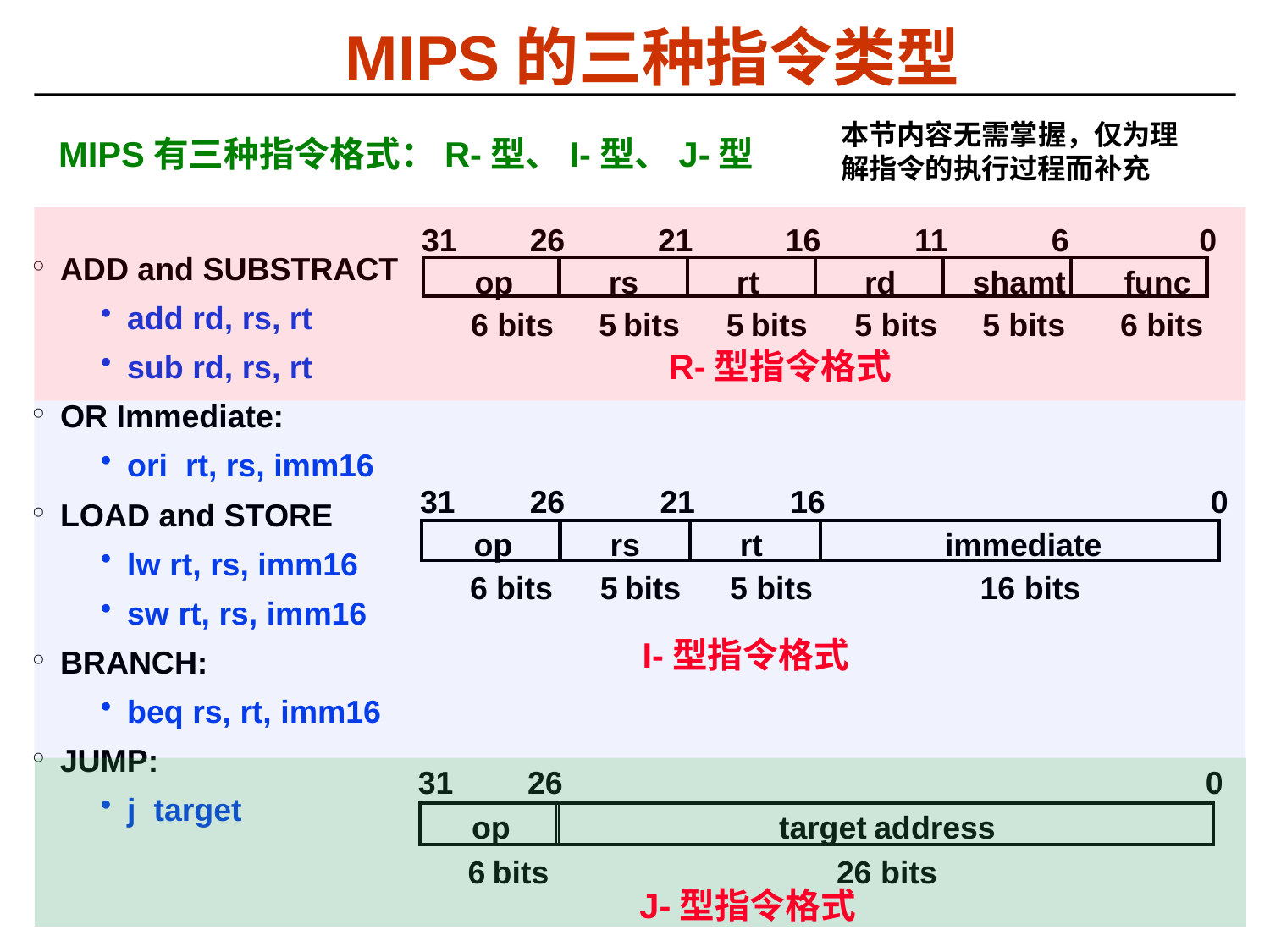

# MIPS的三种指令类型
本节内容无需掌握，仅为理解指令的执行过程而补充
MIPS有三种指令格式：R-型、I-型、J-型

31
26
21
16
11
6
0
op

rs

rt

rd

shamt

func

6 bits
5 bits
5 bits
5 bits
5 bits
6 bits
ADD and SUBSTRACT
add rd, rs, rt
sub rd, rs, rt
OR Immediate:
ori  rt, rs, imm16
LOAD and STORE
lw rt, rs, imm16
sw rt, rs, imm16
BRANCH:
beq rs, rt, imm16
JUMP:
j  target
R-型指令格式

31
26
21
16
0
op

rs

rt

immediate

6 bits
5 bits
5 bits
16 bits
I-型指令格式
31
26
0
op

target address

6 bits
26 bits

J-型指令格式